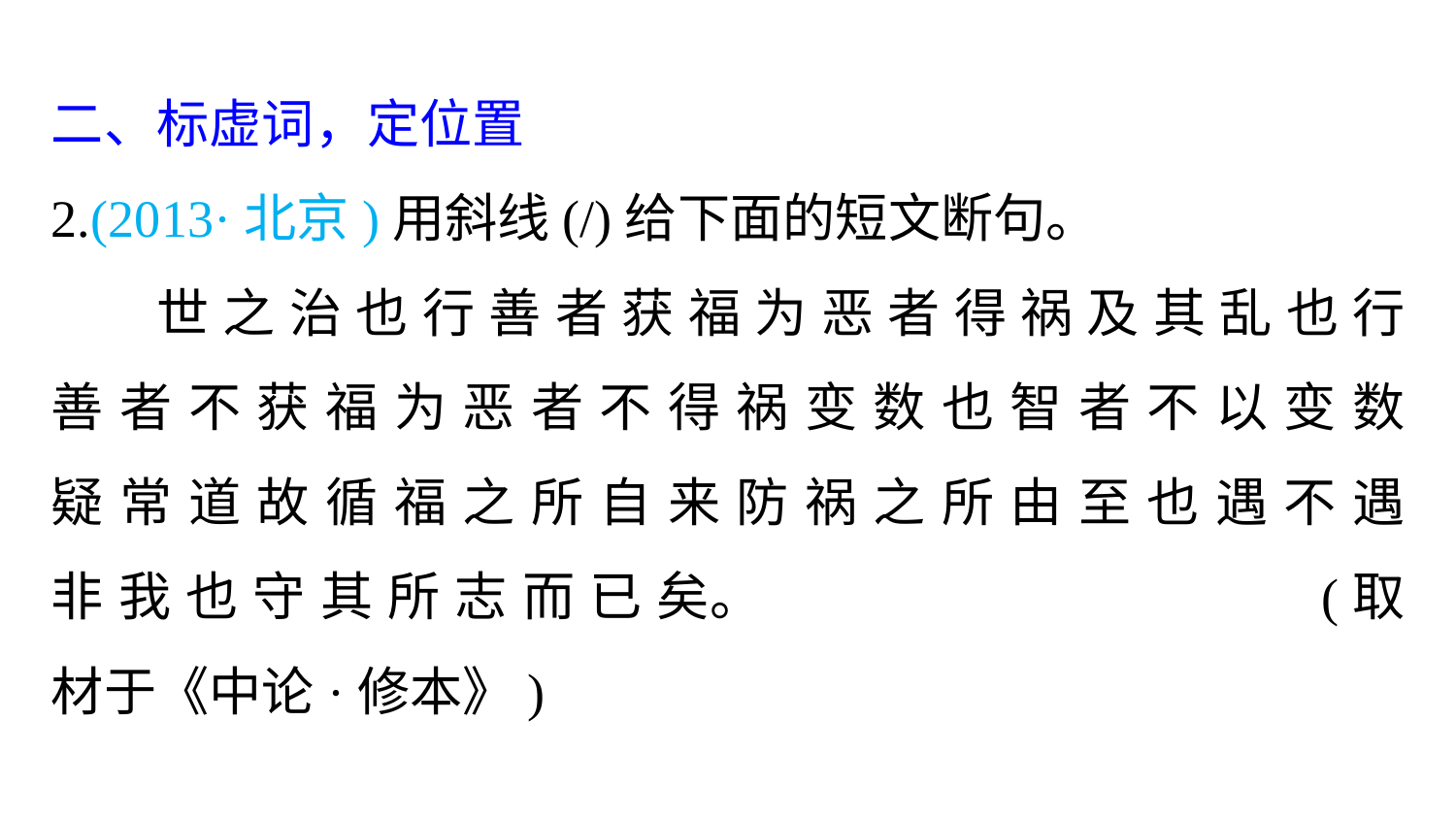

二、标虚词，定位置
2.(2013·北京)用斜线(/)给下面的短文断句。
世 之 治 也 行 善 者 获 福 为 恶 者 得 祸 及 其 乱 也 行 善 者 不 获 福 为 恶 者 不 得 祸 变 数 也 智 者 不 以 变 数 疑 常 道 故 循 福 之 所 自 来 防 祸 之 所 由 至 也 遇 不 遇 非 我 也 守 其 所 志 而 已 矣。				      (取材于《中论·修本》)